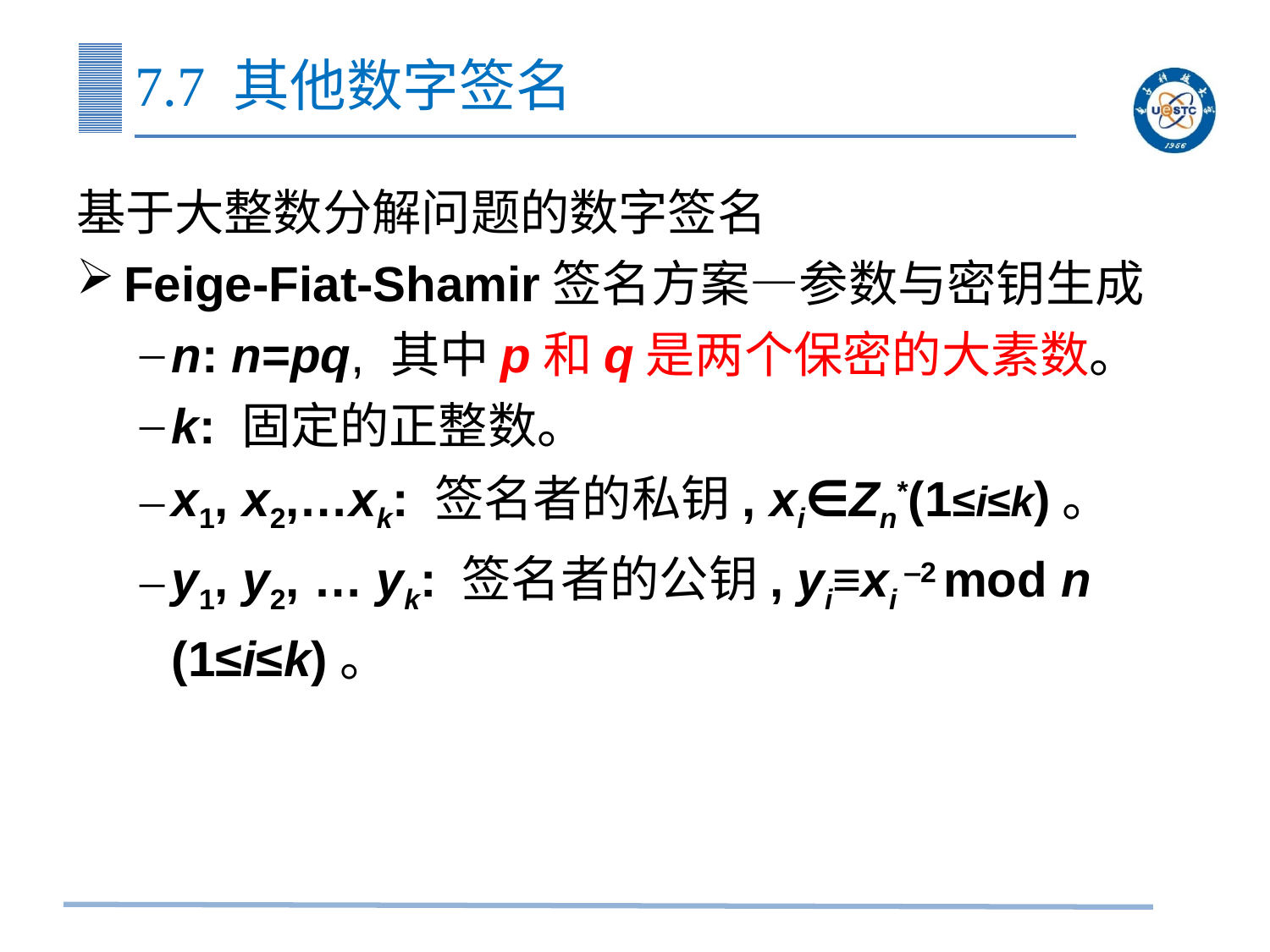

# 7.7 其他数字签名
基于大整数分解问题的数字签名
Feige-Fiat-Shamir签名方案—参数与密钥生成
n: n=pq, 其中p和q是两个保密的大素数。
k: 固定的正整数。
x1, x2,…xk: 签名者的私钥, xi∈Zn*(1≤i≤k)。
y1, y2, … yk: 签名者的公钥, yi≡xi ‒2 mod n (1≤i≤k)。